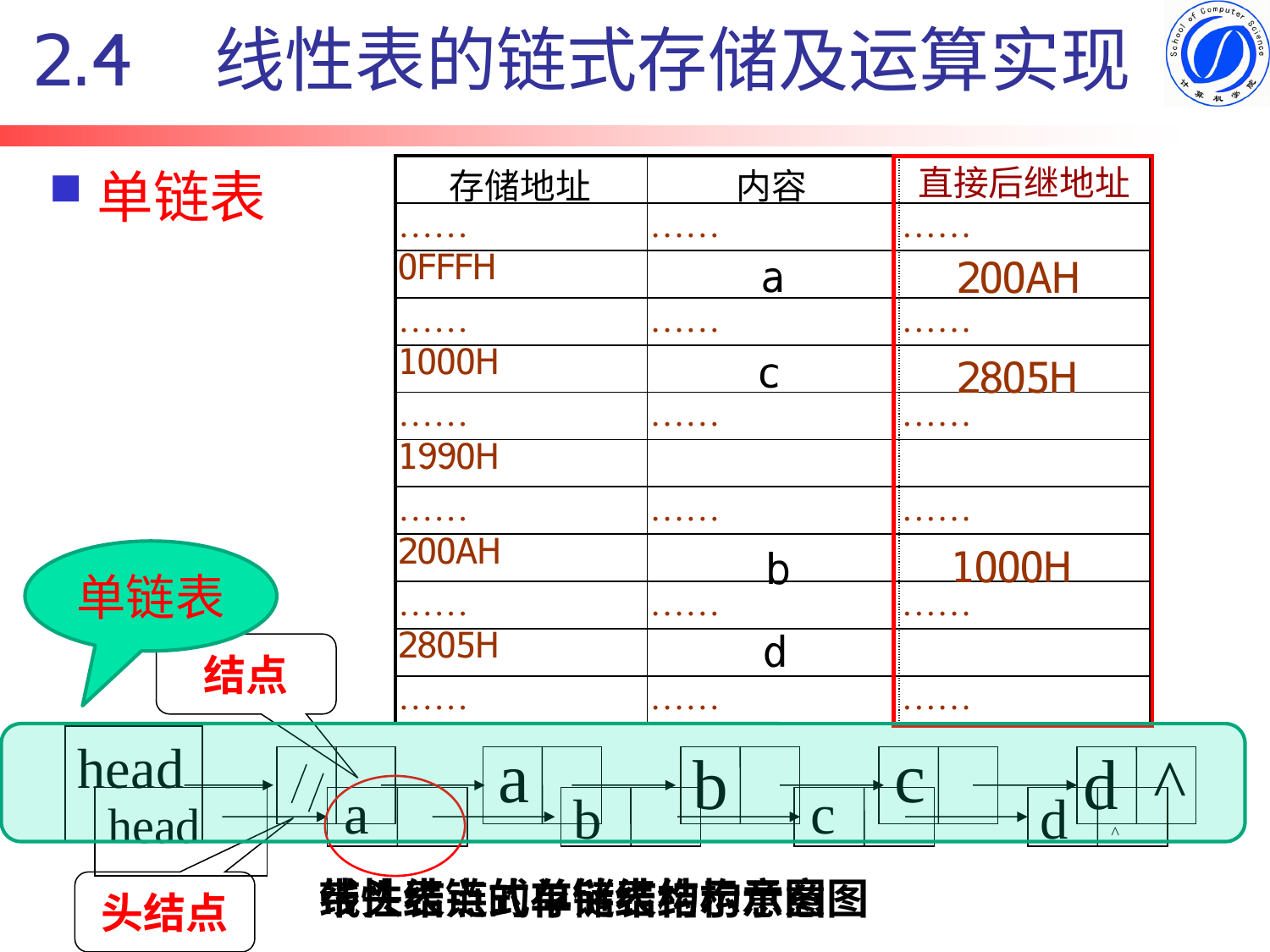

2.4   线性表的链式存储及运算实现
单链表
直接后继地址
| 存储地址 | 内容 |  |
| --- | --- | --- |
| …… | …… | …… |
| 0FFFH |  |  |
| …… | …… | …… |
| 1000H |  |  |
| …… | …… | …… |
| 1990H |  |  |
| …… | …… | …… |
| 200AH |  |  |
| …… | …… | …… |
| 2805H |  |  |
| …… | …… | …… |

a
200AH
c
2805H
1000H
b
单链表
d
结点

head
a
c
b
d  ^

带头结点的单链表结构示意图
a
c
b
d   ^

head

线性表链式存储结构示意图
头结点